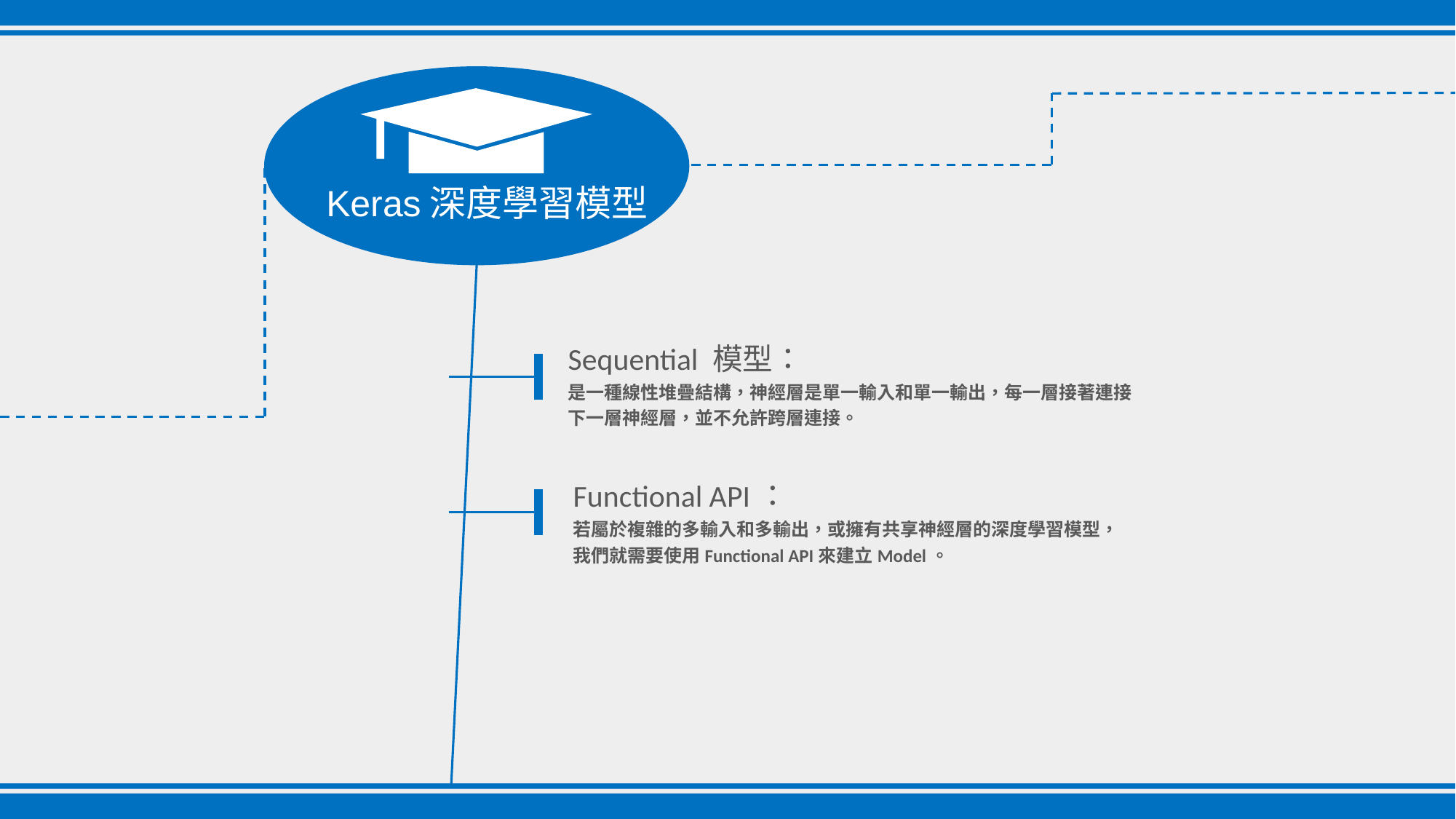

Keras深度學習模型
Sequential 模型：
是一種線性堆疊結構，神經層是單一輸入和單一輸出，每一層接著連接下一層神經層，並不允許跨層連接。
Functional API：
若屬於複雜的多輸入和多輸出，或擁有共享神經層的深度學習模型，我們就需要使用Functional API來建立Model。